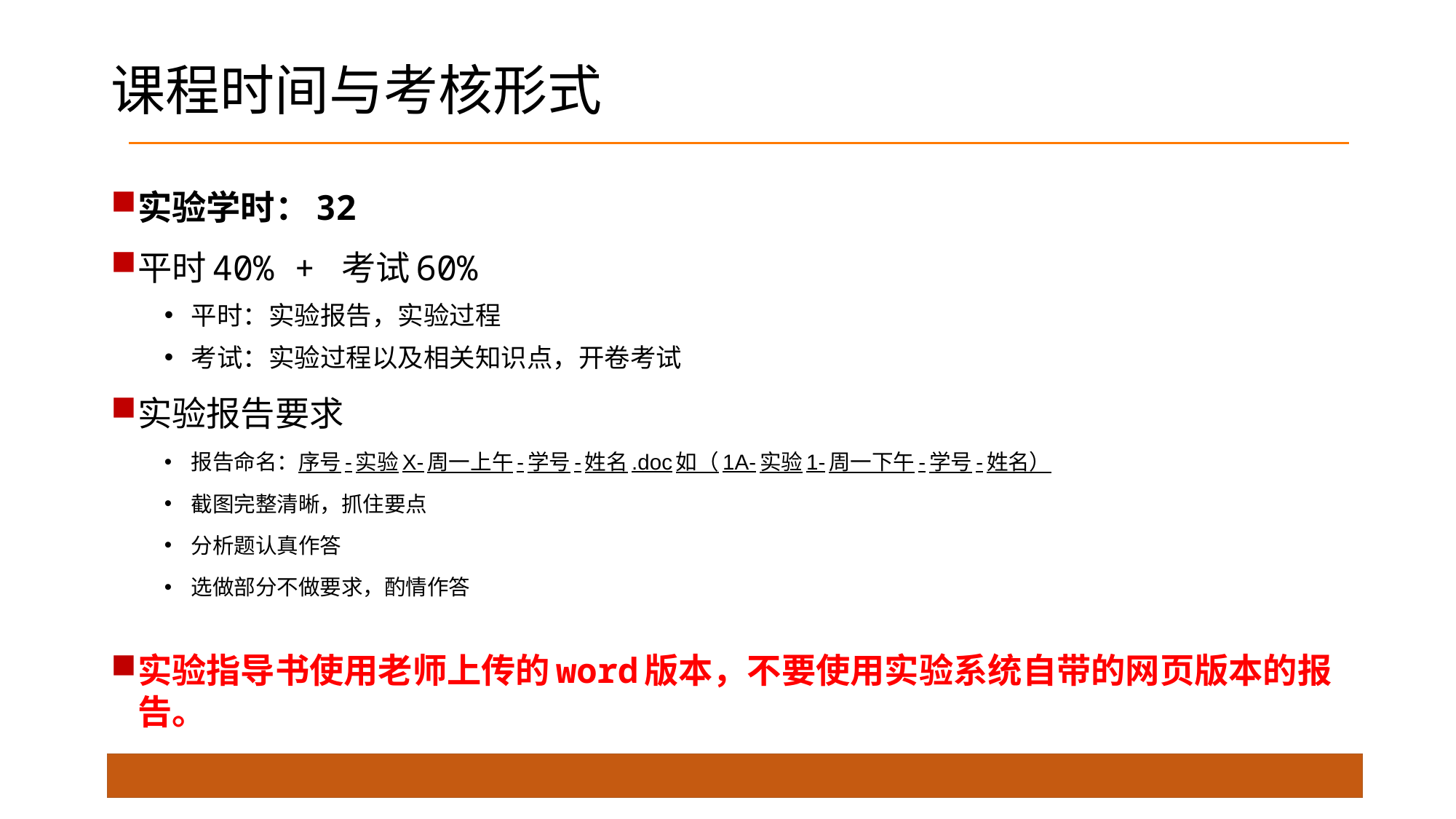

# 课程时间与考核形式
实验学时：32
平时40% + 考试60%
平时：实验报告，实验过程
考试：实验过程以及相关知识点，开卷考试
实验报告要求
报告命名：序号-实验X-周一上午-学号-姓名.doc如（1A-实验1-周一下午-学号-姓名）
截图完整清晰，抓住要点
分析题认真作答
选做部分不做要求，酌情作答

实验指导书使用老师上传的word版本，不要使用实验系统自带的网页版本的报告。